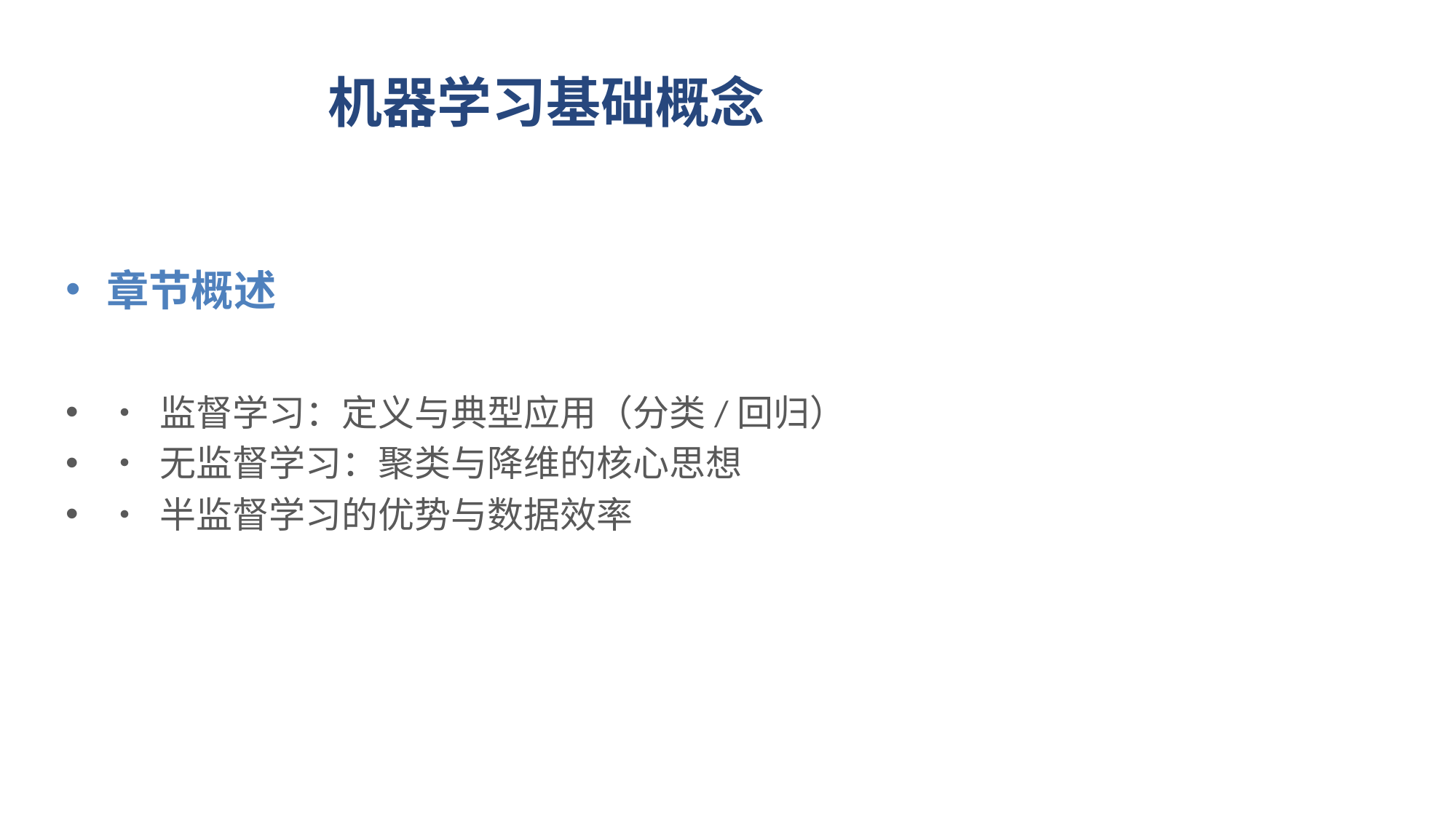

# 机器学习基础概念

章节概述

• 监督学习：定义与典型应用（分类/回归）
• 无监督学习：聚类与降维的核心思想
• 半监督学习的优势与数据效率